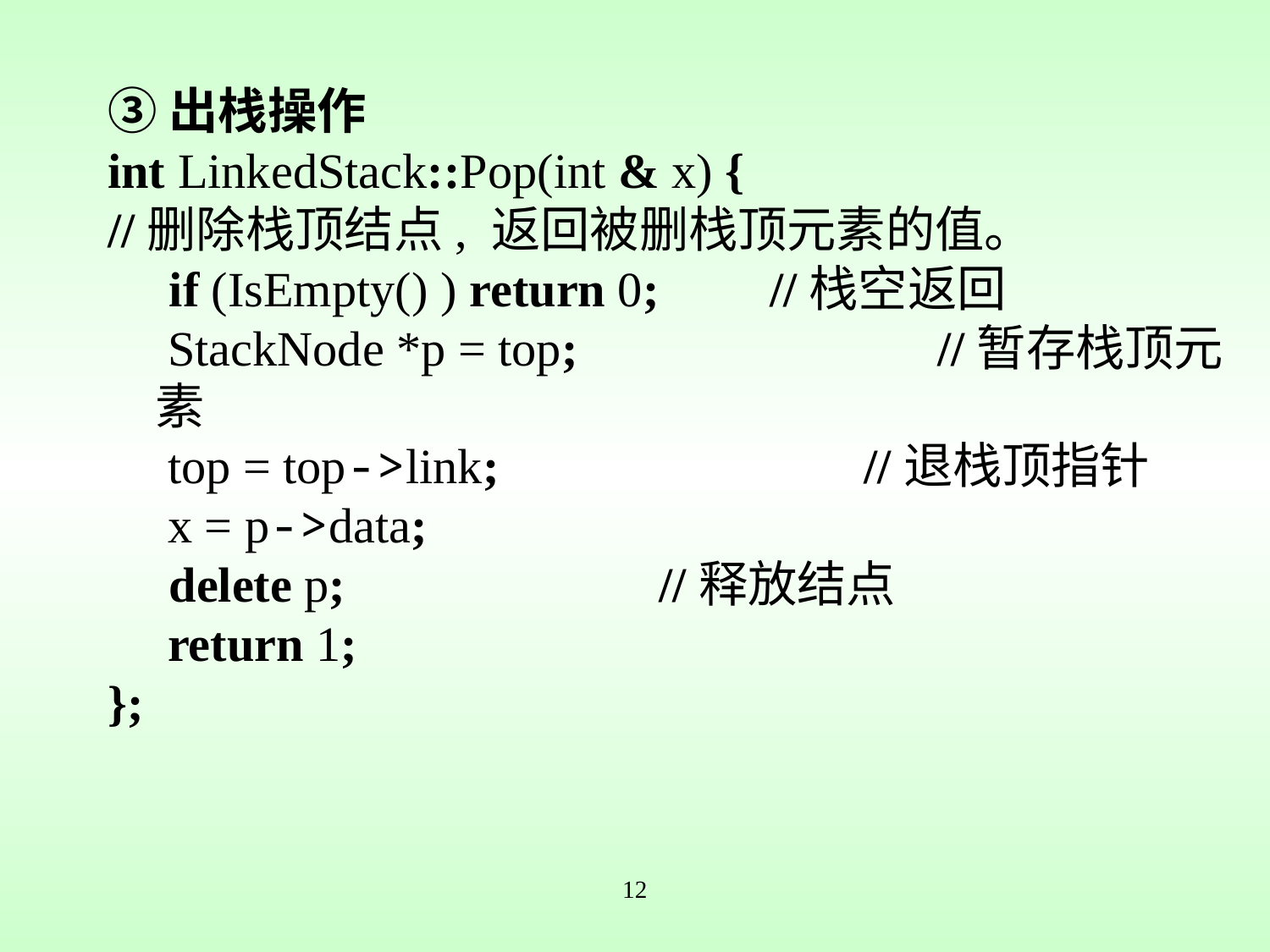

③出栈操作
int LinkedStack::Pop(int & x) {
//删除栈顶结点, 返回被删栈顶元素的值。
     if (IsEmpty() ) return 0;         //栈空返回
  	 StackNode *p = top;		            //暂存栈顶元素
	 top = top->link;			      //退栈顶指针
	 x = p->data;
     delete p;		          //释放结点
   	 return 1;
};
12